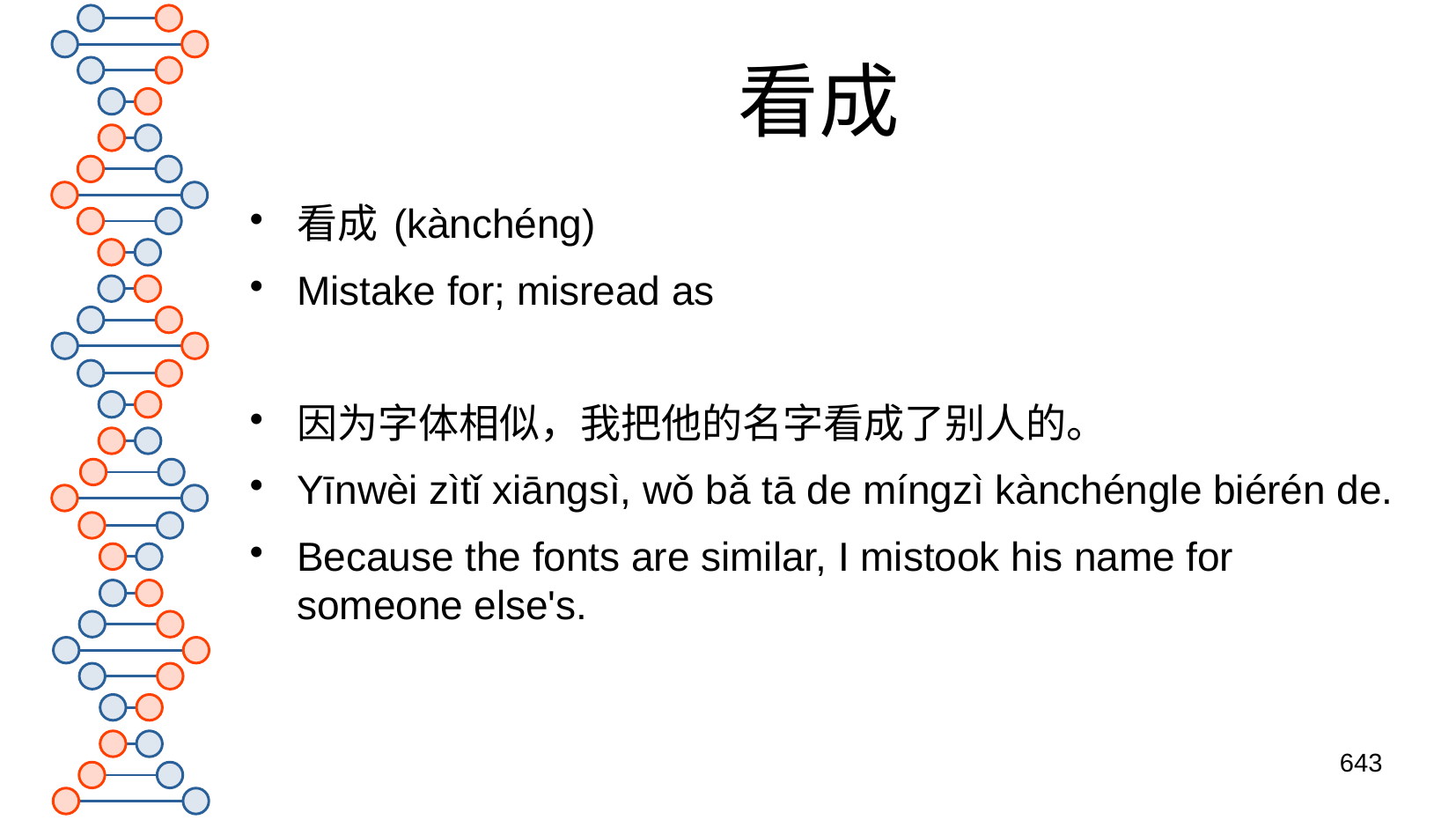

# 看成
看成 (kànchéng)
Mistake for; misread as

因为字体相似，我把他的名字看成了别人的。
Yīnwèi zìtǐ xiāngsì, wǒ bǎ tā de míngzì kànchéngle biérén de.
Because the fonts are similar, I mistook his name for someone else's.
643